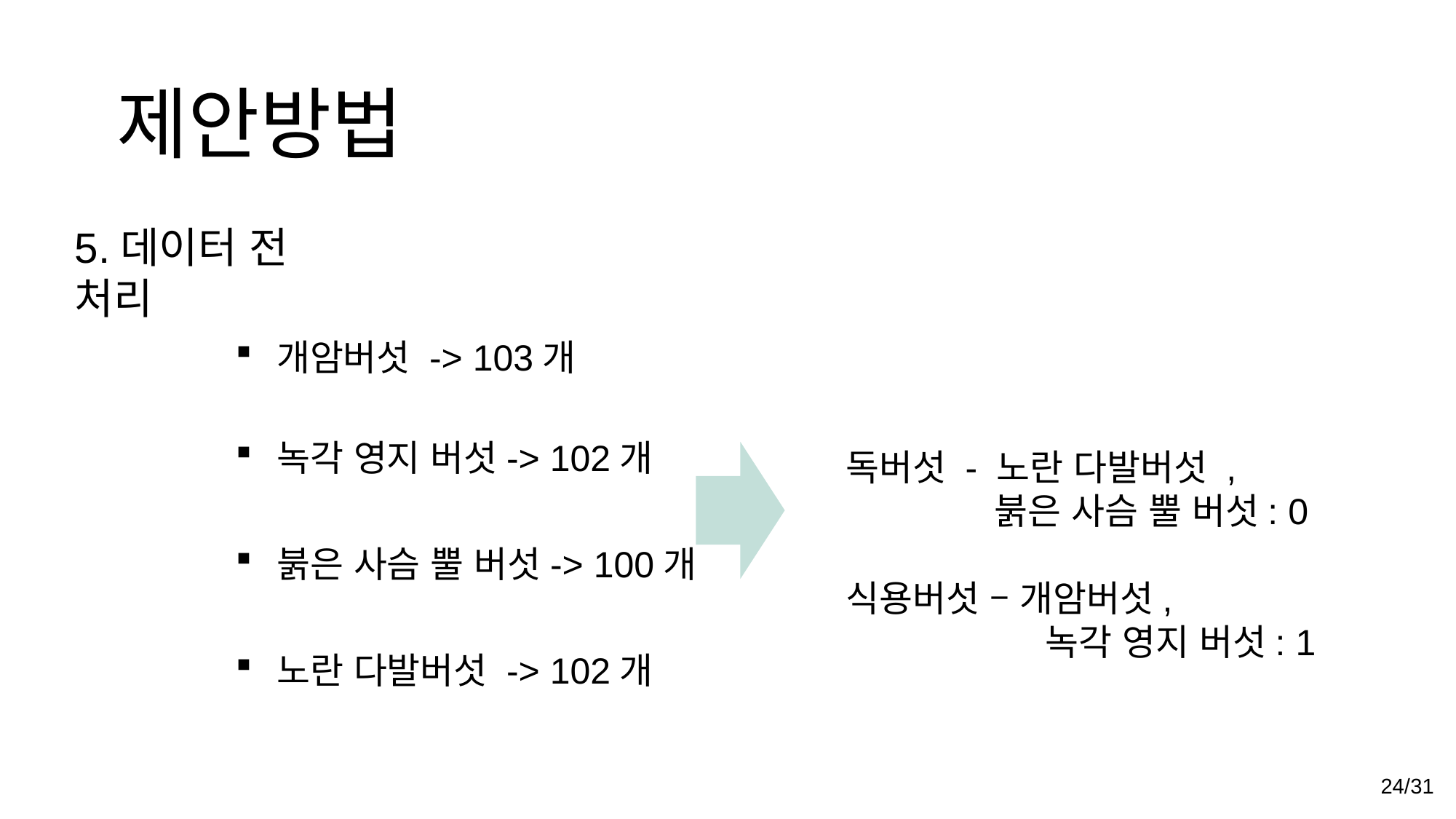

# 제안방법
5.데이터 전 처리
개암버섯 -> 103개
녹각 영지 버섯-> 102개
독버섯 - 노란 다발버섯 ,
	   붉은 사슴 뿔 버섯: 0

식용버섯 – 개암버섯,
	        녹각 영지 버섯: 1

붉은 사슴 뿔 버섯-> 100개
노란 다발버섯 -> 102개
24/31